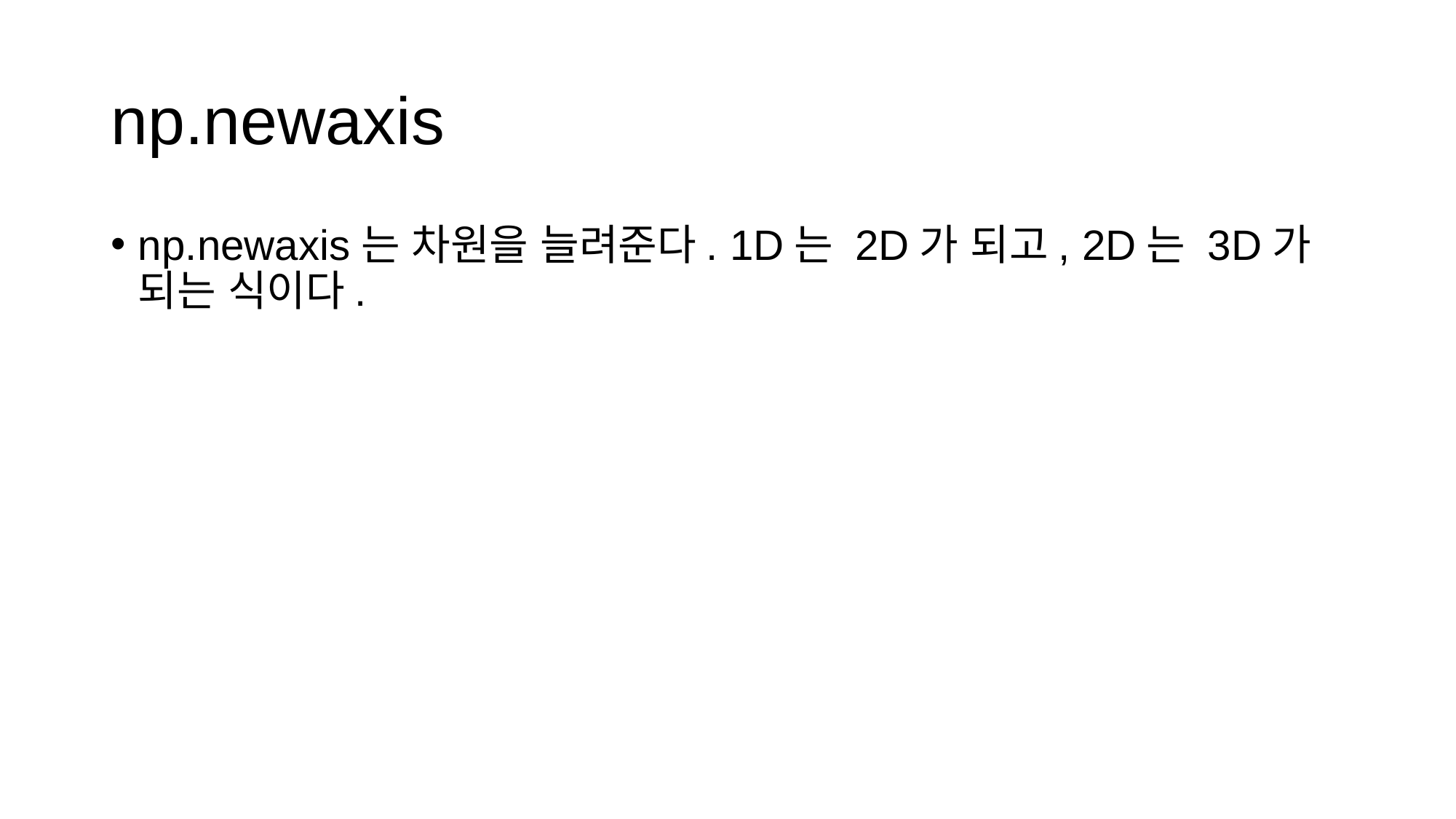

# np.newaxis
np.newaxis는 차원을 늘려준다. 1D는 2D가 되고, 2D는 3D가 되는 식이다.